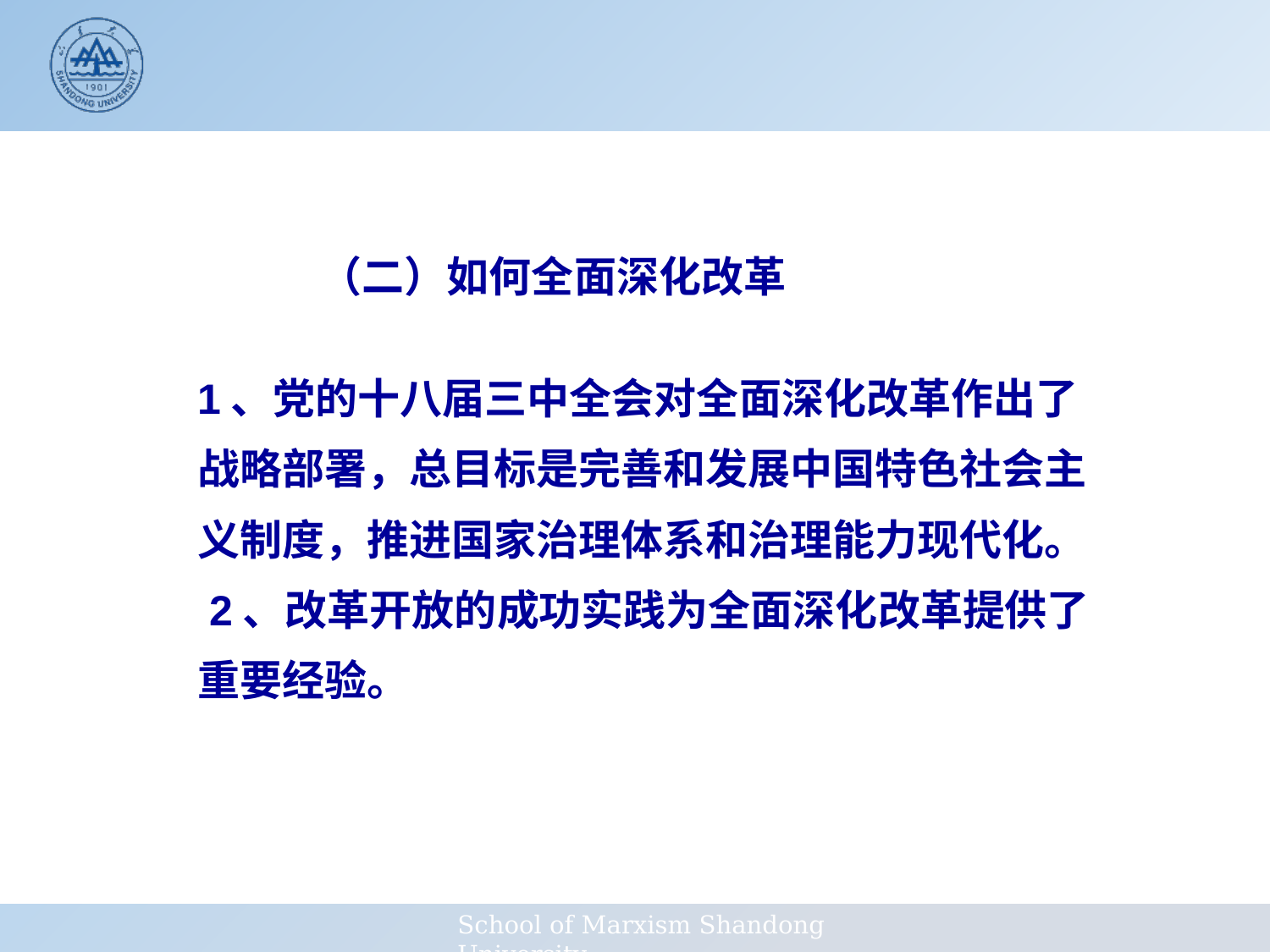

（二）如何全面深化改革
1、党的十八届三中全会对全面深化改革作出了战略部署，总目标是完善和发展中国特色社会主义制度，推进国家治理体系和治理能力现代化。
 2、改革开放的成功实践为全面深化改革提供了重要经验。